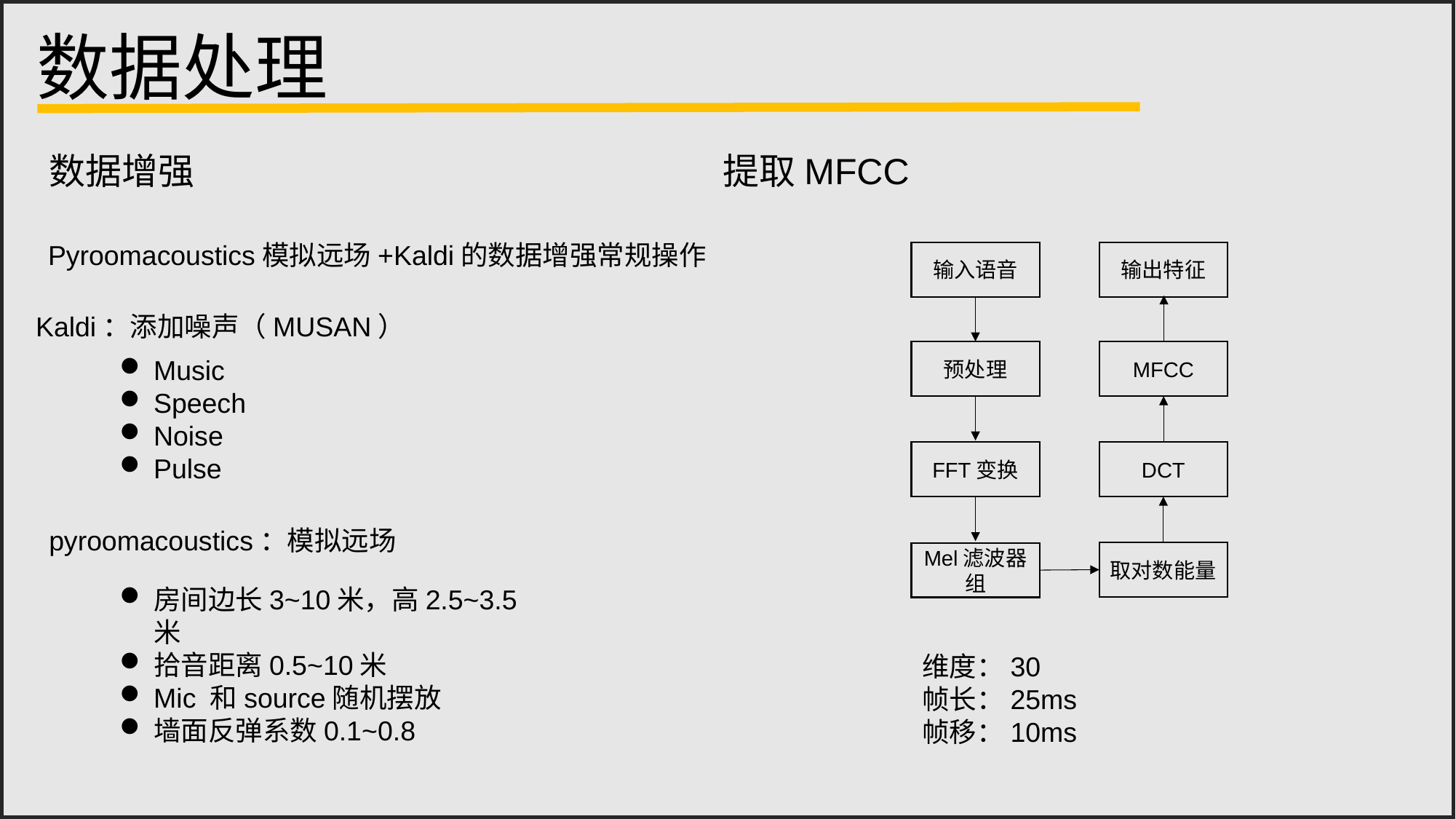

数据处理
数据增强
提取MFCC
Pyroomacoustics模拟远场+Kaldi的数据增强常规操作
输出特征
输入语音
Kaldi：添加噪声（MUSAN）
MFCC
预处理
Music
Speech
Noise
Pulse
FFT变换
DCT
pyroomacoustics：模拟远场
取对数能量
Mel滤波器组
房间边长3~10米，高2.5~3.5米
拾音距离0.5~10米
Mic 和source随机摆放
墙面反弹系数0.1~0.8
维度：30
帧长：25ms
帧移：10ms